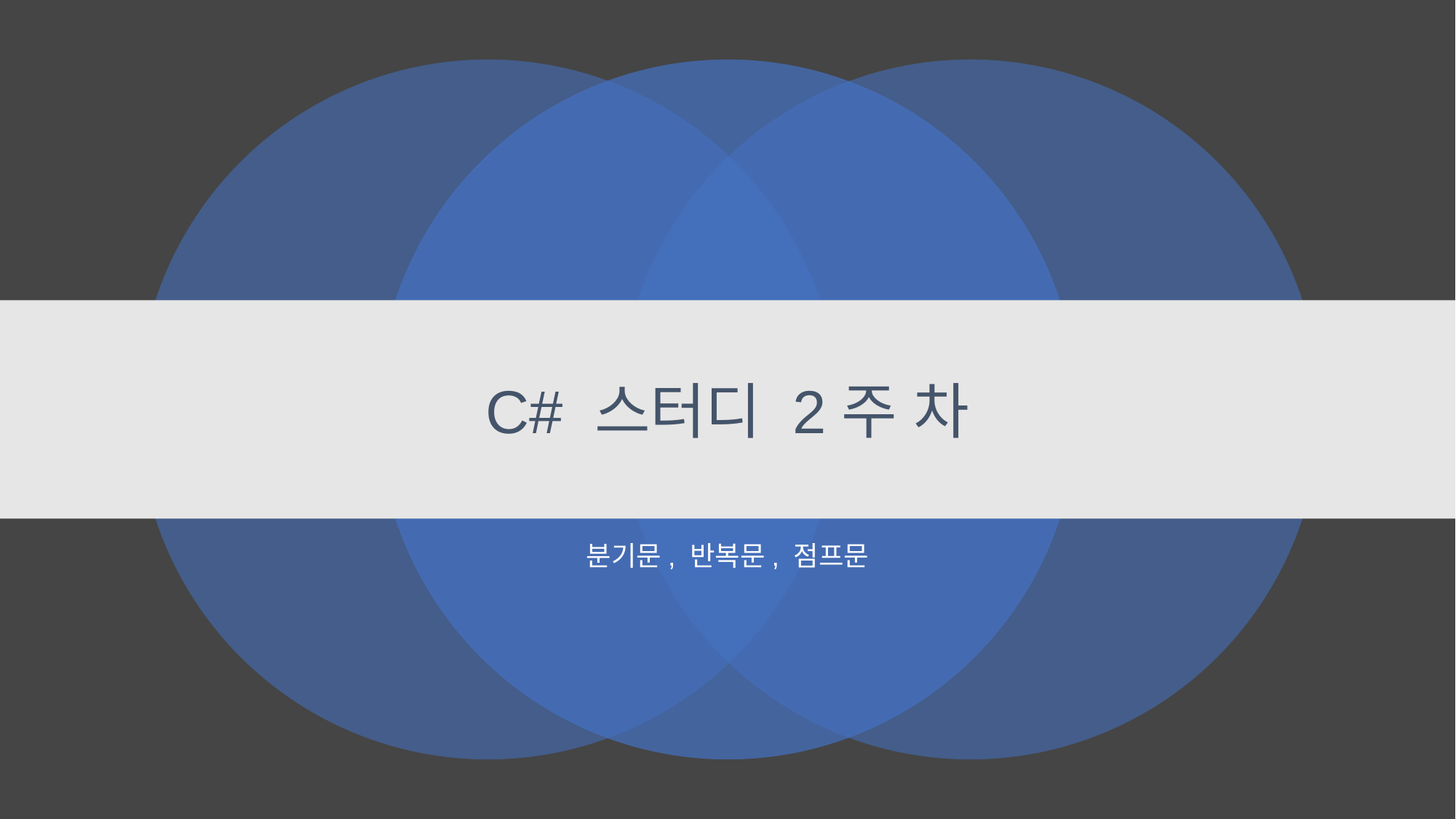

# C# 스터디 2주 차
분기문, 반복문, 점프문